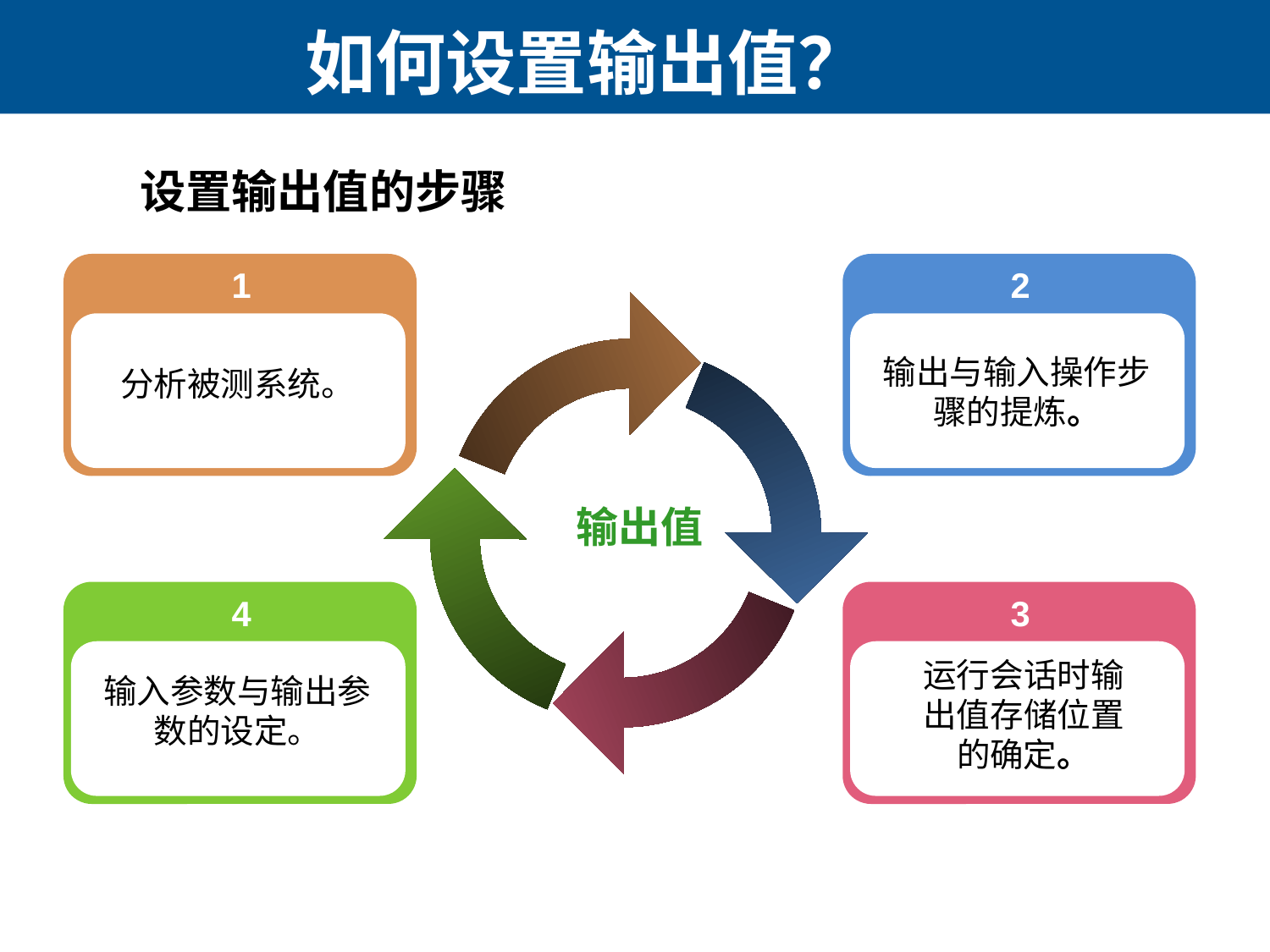

# 如何设置输出值？
设置输出值的步骤

1
2

输出与输入操作步骤的提炼。
分析被测系统。
 输出值

4
3

运行会话时输出值存储位置的确定。
输入参数与输出参数的设定。